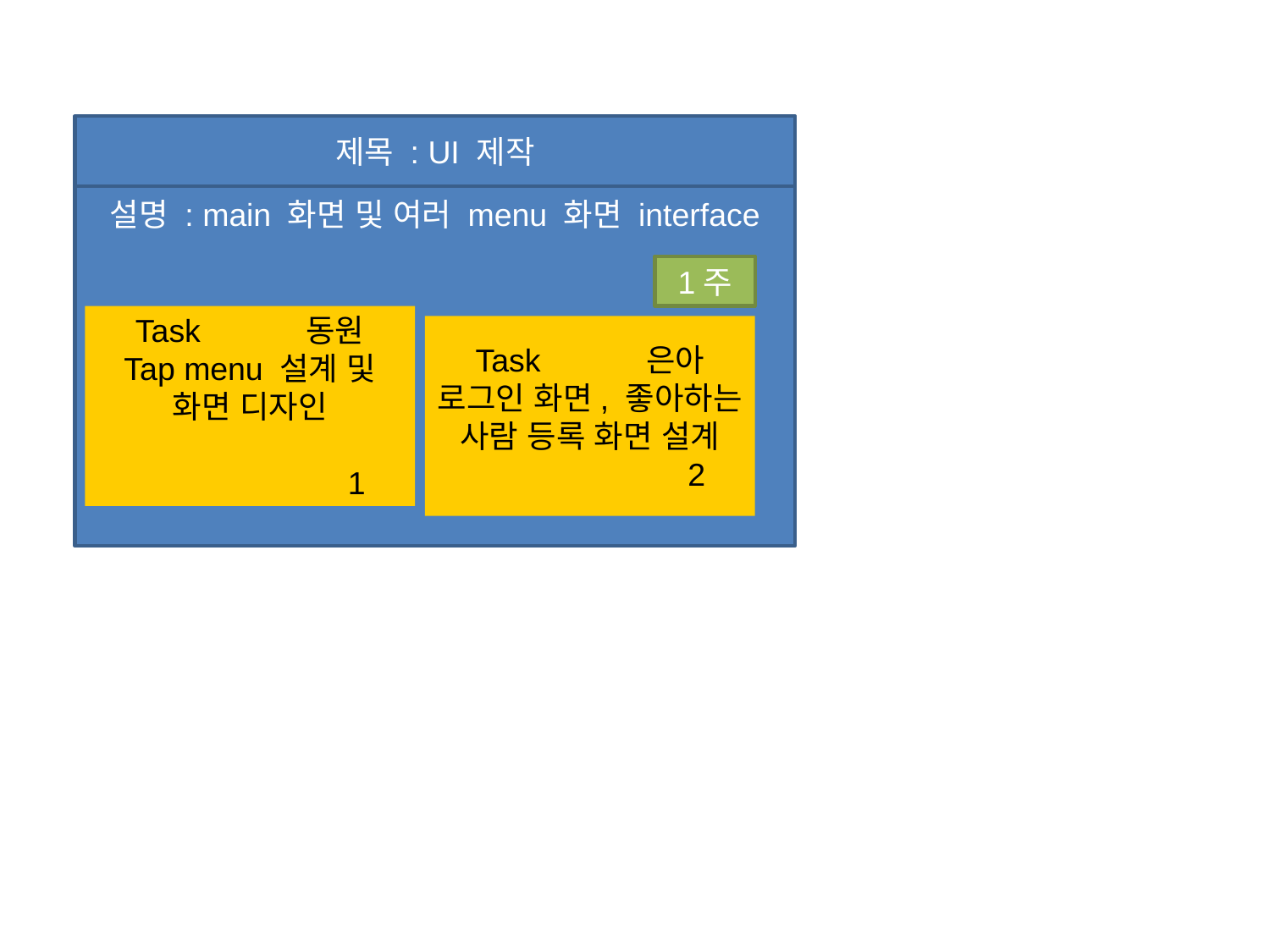

제목 : UI 제작
설명 : main 화면 및 여러 menu 화면 interface

1주

Task           동원
Tap menu 설계 및 화면 디자인

                        1

Task           은아
로그인 화면, 좋아하는 사람 등록 화면 설계
                        2